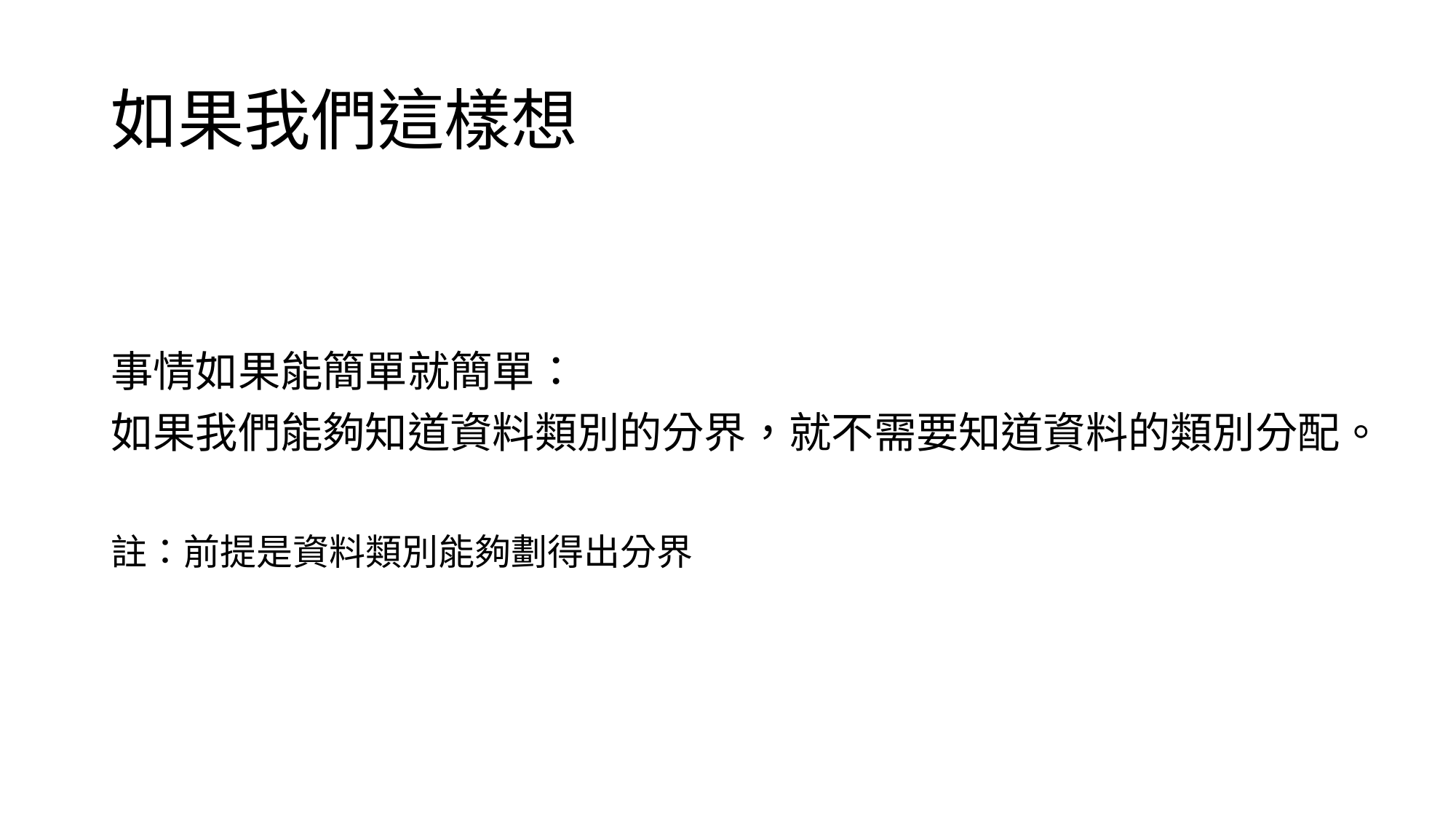

# 如果我們這樣想

事情如果能簡單就簡單：
如果我們能夠知道資料類別的分界，就不需要知道資料的類別分配。

註：前提是資料類別能夠劃得出分界